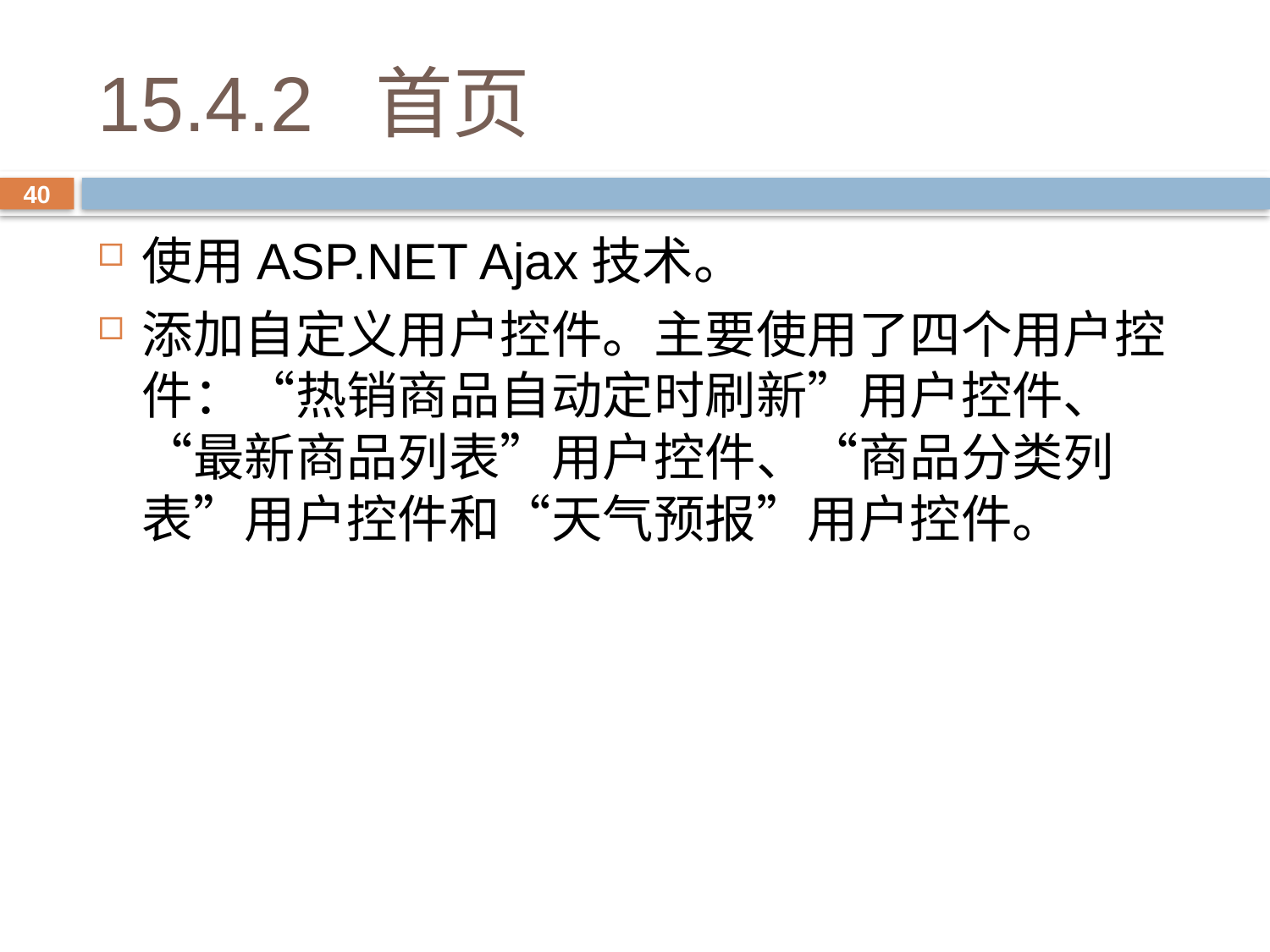

# 15.4.2  首页
40
使用ASP.NET Ajax技术。
添加自定义用户控件。主要使用了四个用户控件：“热销商品自动定时刷新”用户控件、“最新商品列表”用户控件、“商品分类列表”用户控件和“天气预报”用户控件。